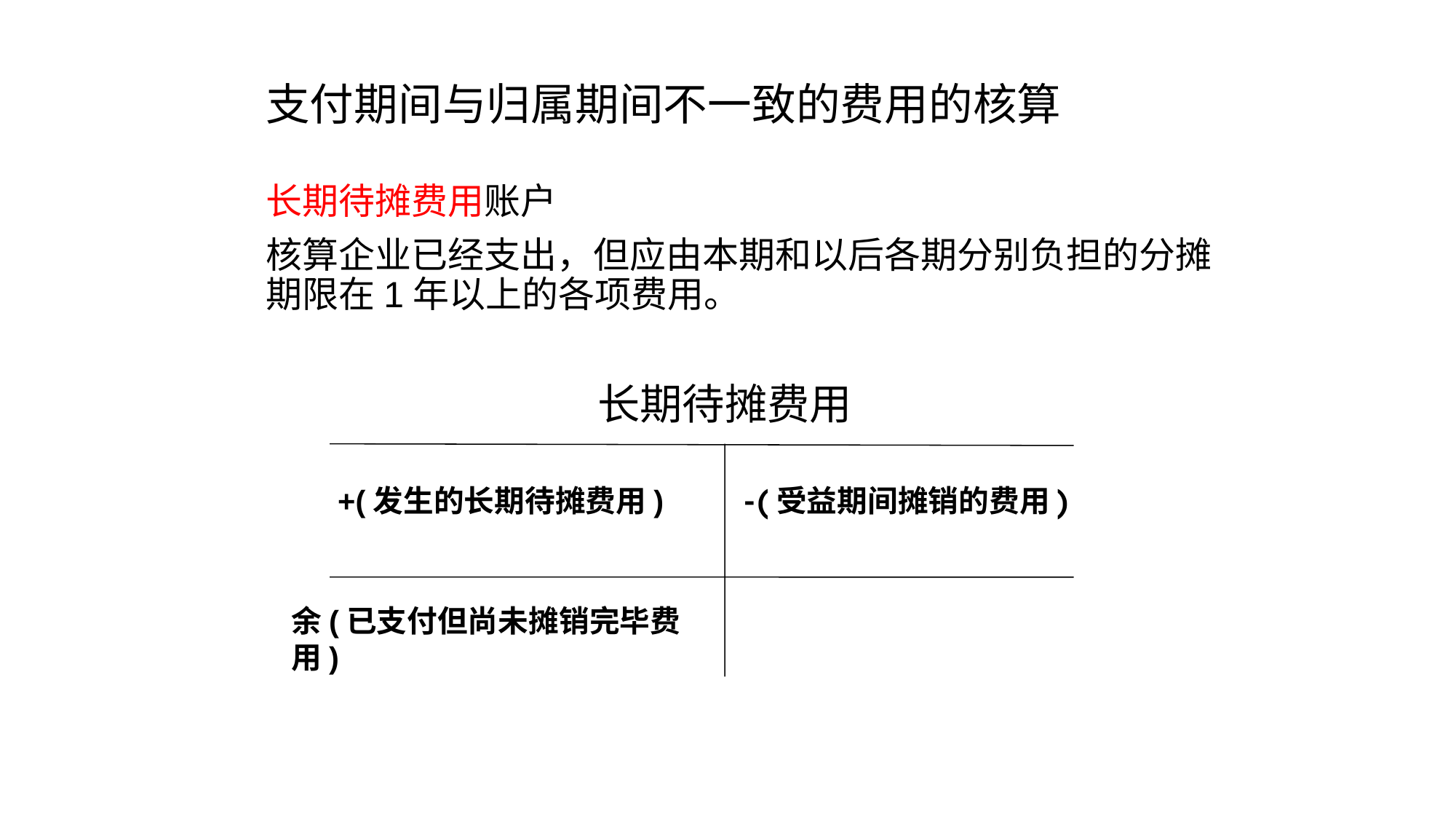

# 支付期间与归属期间不一致的费用的核算
长期待摊费用账户
核算企业已经支出，但应由本期和以后各期分别负担的分摊期限在1年以上的各项费用。
长期待摊费用

+(发生的长期待摊费用)
-(受益期间摊销的费用)

余(已支付但尚未摊销完毕费用)